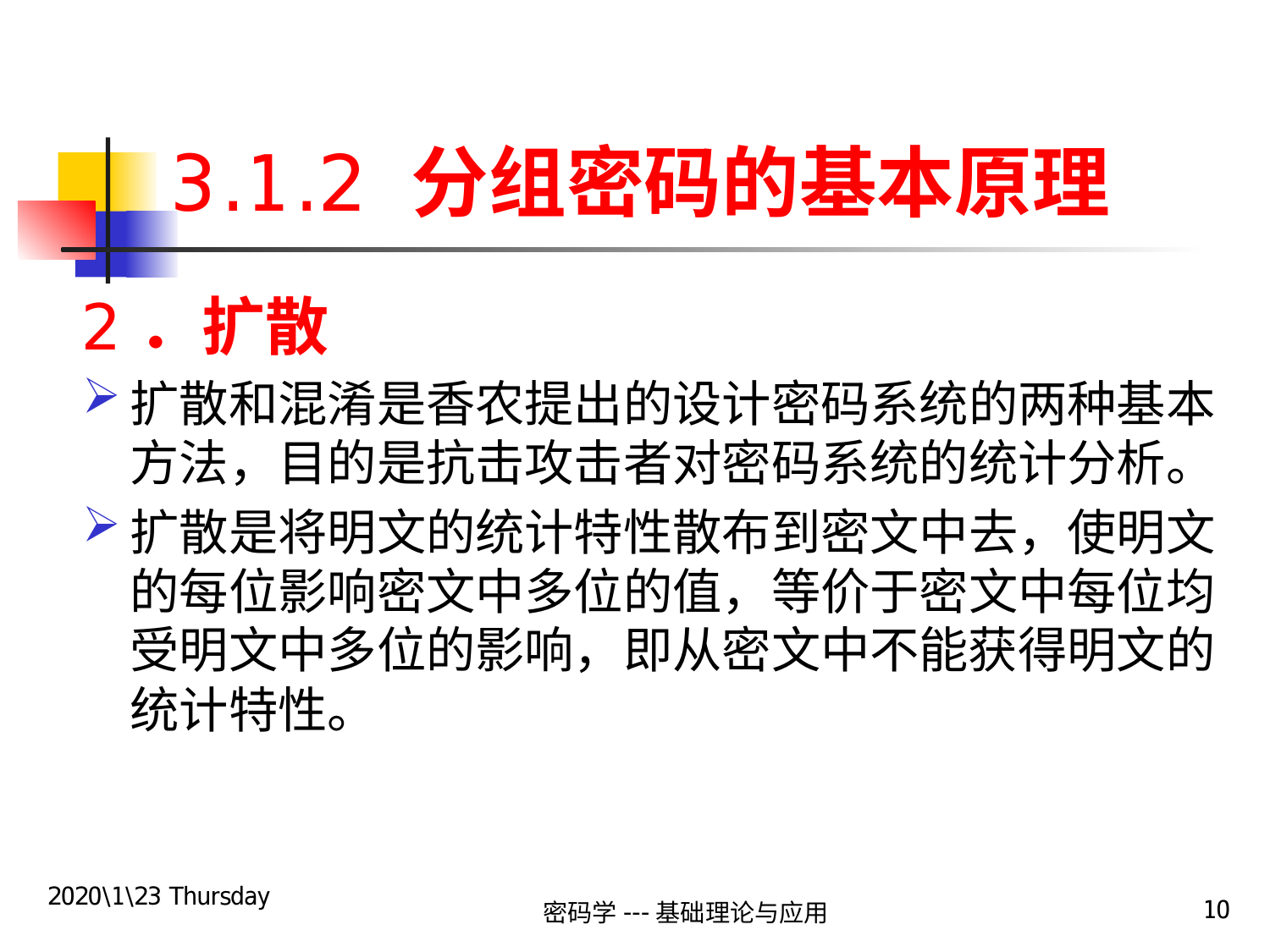

# 3.1.2 分组密码的基本原理
2．扩散
扩散和混淆是香农提出的设计密码系统的两种基本方法，目的是抗击攻击者对密码系统的统计分析。
扩散是将明文的统计特性散布到密文中去，使明文的每位影响密文中多位的值，等价于密文中每位均受明文中多位的影响，即从密文中不能获得明文的统计特性。
2020\1\23 Thursday
10
密码学---基础理论与应用